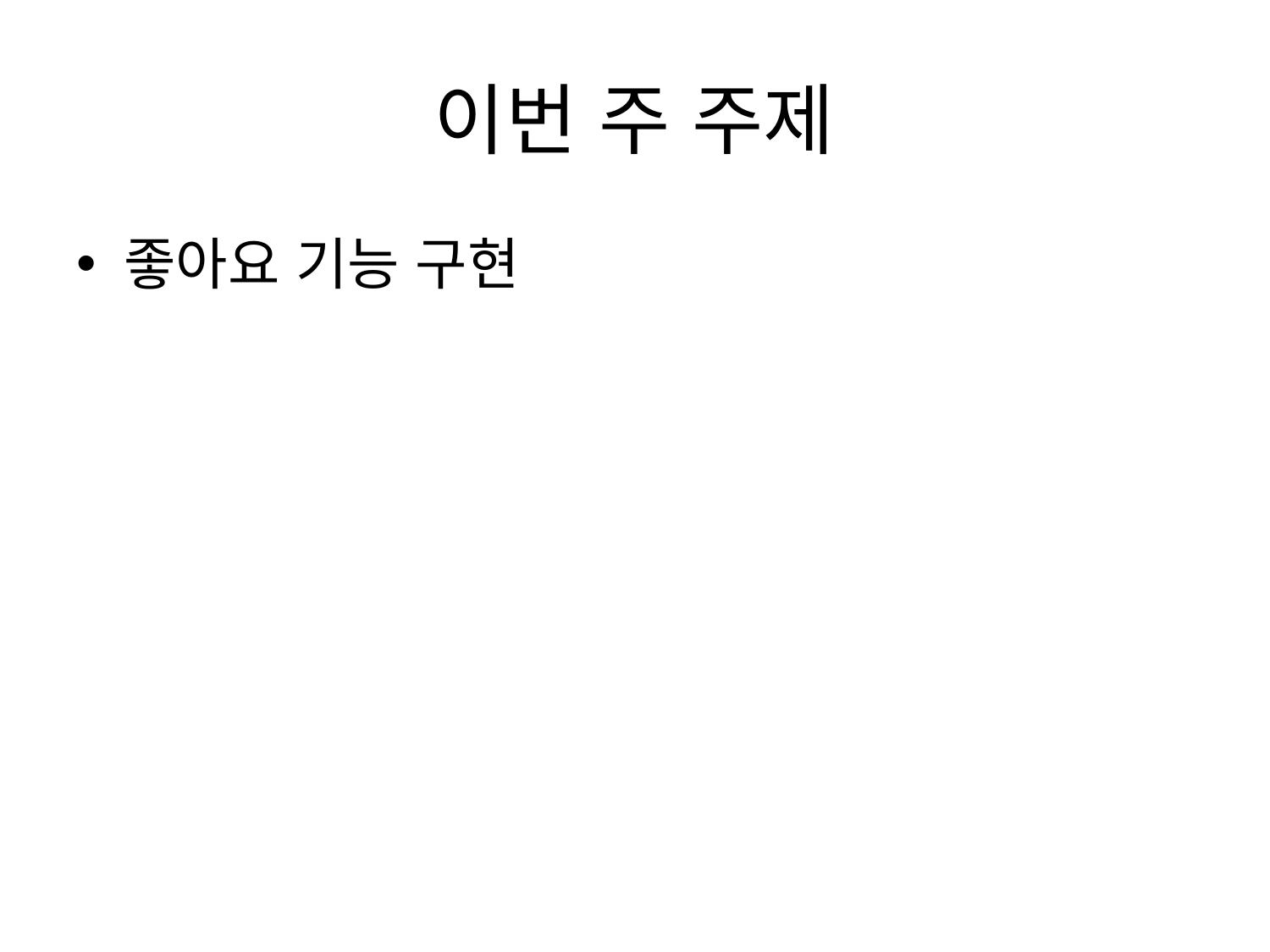

# 이번 주 주제
좋아요 기능 구현